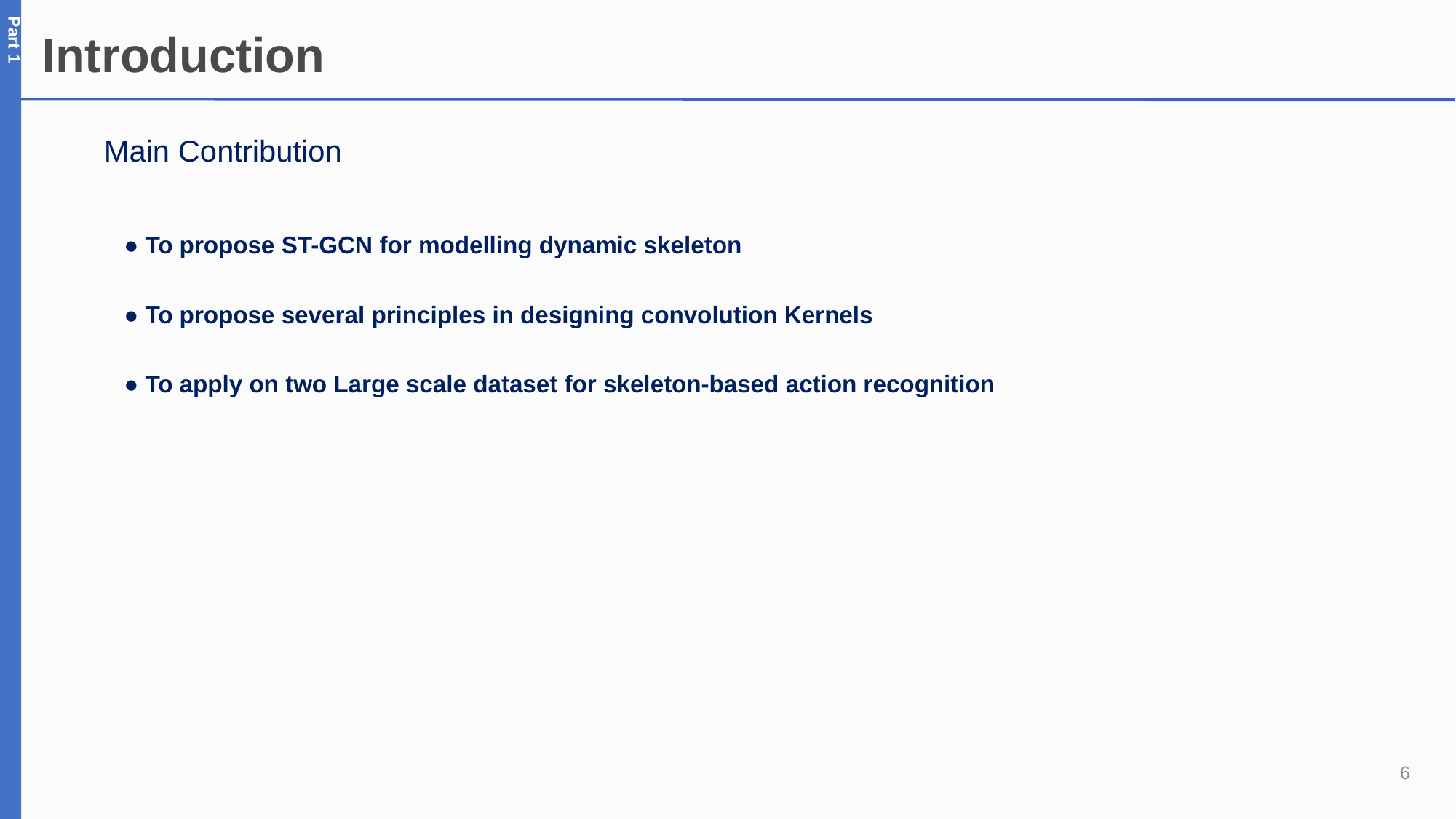

가나다

가나다
Part 1
Introduction
가나다
Main Contribution
가나다
● To propose ST-GCN for modelling dynamic skeleton

● To propose several principles in designing convolution Kernels

● To apply on two Large scale dataset for skeleton-based action recognition
가나다
가나다